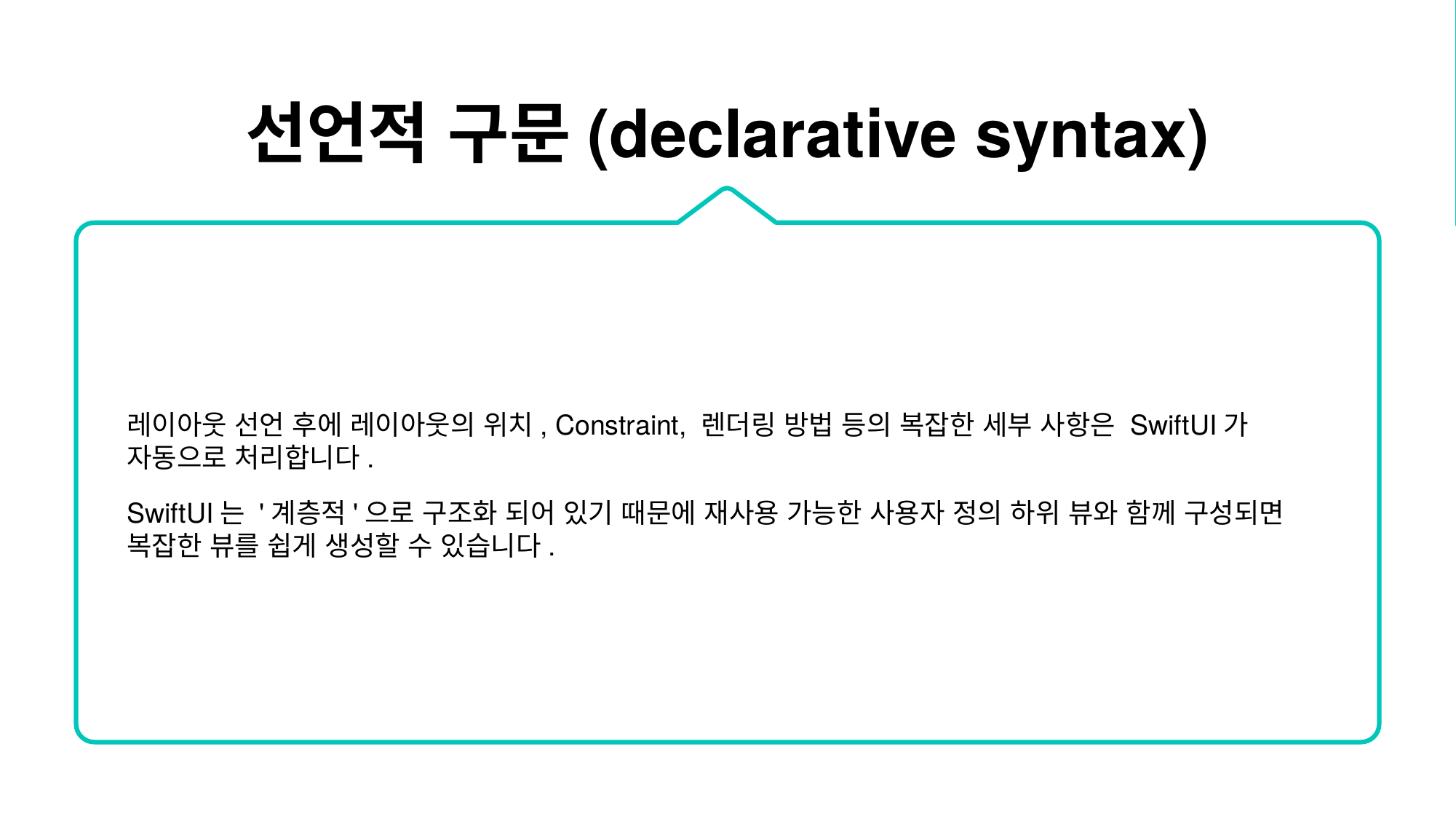

선언적 구문(declarative syntax)

레이아웃 선언 후에 레이아웃의 위치, Constraint, 렌더링 방법 등의 복잡한 세부 사항은 SwiftUI가 자동으로 처리합니다.
SwiftUI는 '계층적'으로 구조화 되어 있기 때문에 재사용 가능한 사용자 정의 하위 뷰와 함께 구성되면 복잡한 뷰를 쉽게 생성할 수 있습니다.